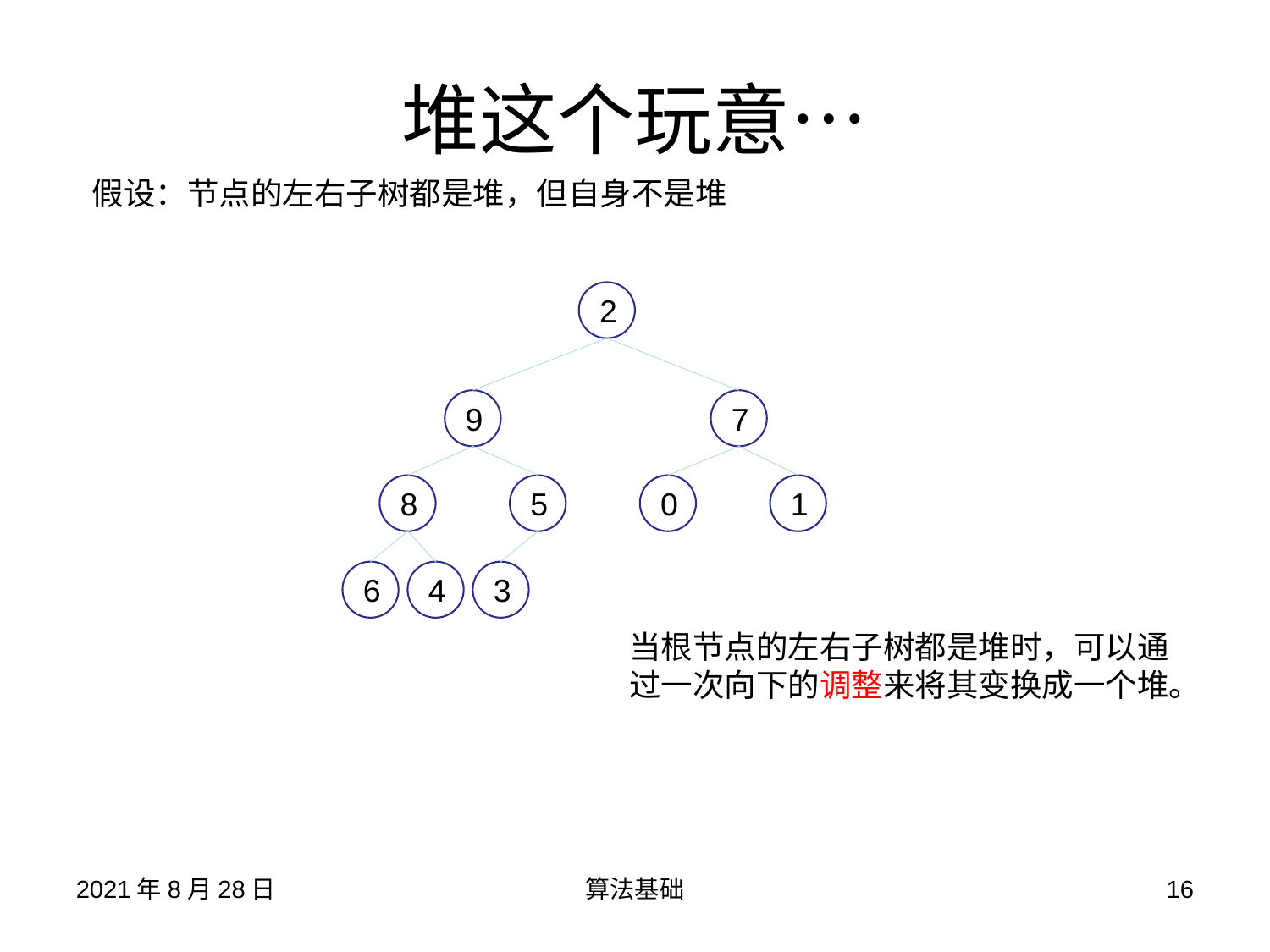

# 堆这个玩意…
假设：节点的左右子树都是堆，但自身不是堆
2
9
7
8
5
0
1
6
4
3
当根节点的左右子树都是堆时，可以通过一次向下的调整来将其变换成一个堆。
2021年8月28日
算法基础
16